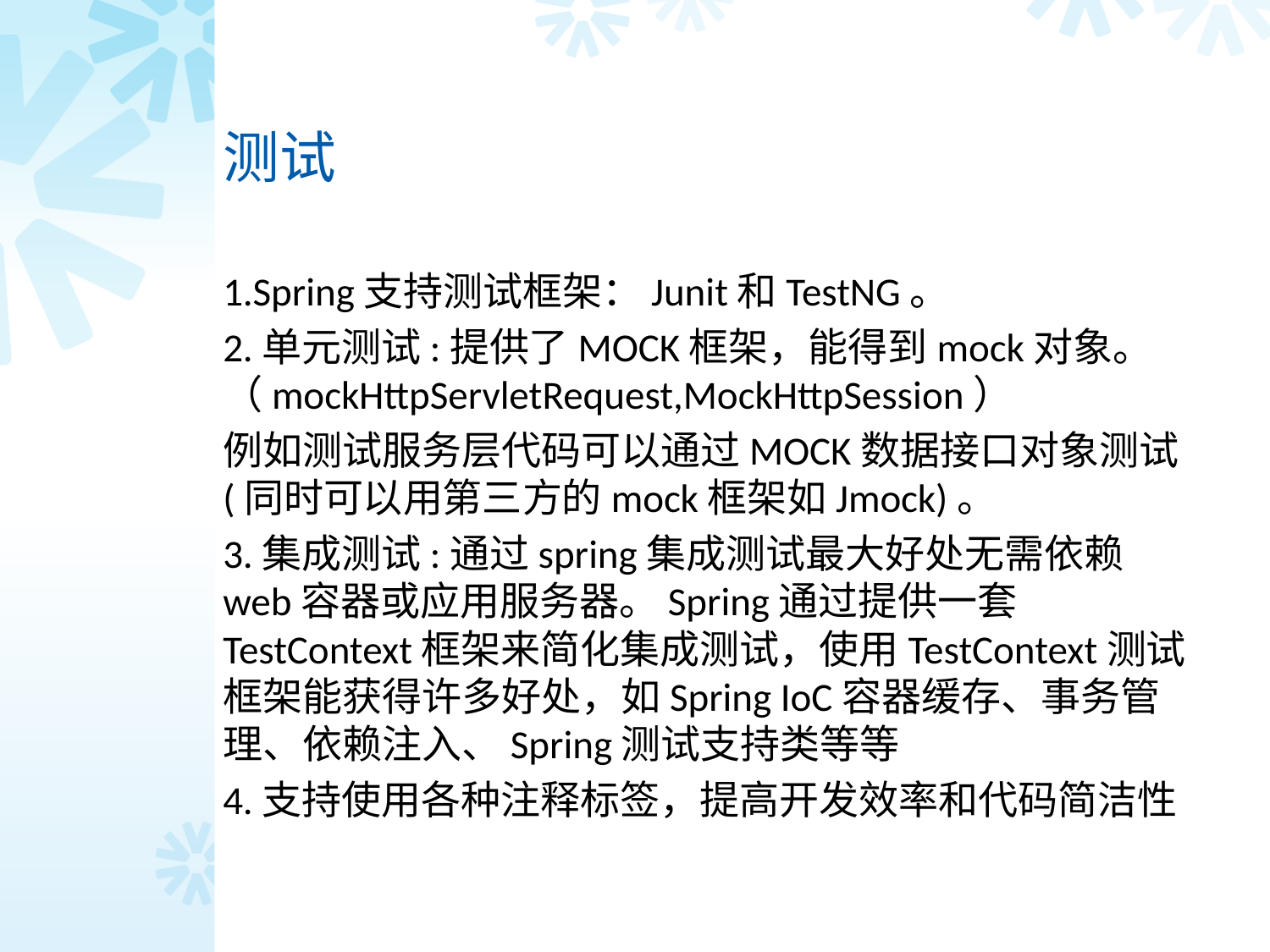

# 测试
1.Spring支持测试框架：Junit和TestNG。
2.单元测试:提供了MOCK框架，能得到mock对象。（mockHttpServletRequest,MockHttpSession）
例如测试服务层代码可以通过MOCK数据接口对象测试(同时可以用第三方的mock框架如Jmock)。
3.集成测试:通过spring集成测试最大好处无需依赖web容器或应用服务器。Spring通过提供一套TestContext框架来简化集成测试，使用TestContext测试框架能获得许多好处，如Spring IoC容器缓存、事务管理、依赖注入、Spring测试支持类等等
4.支持使用各种注释标签，提高开发效率和代码简洁性